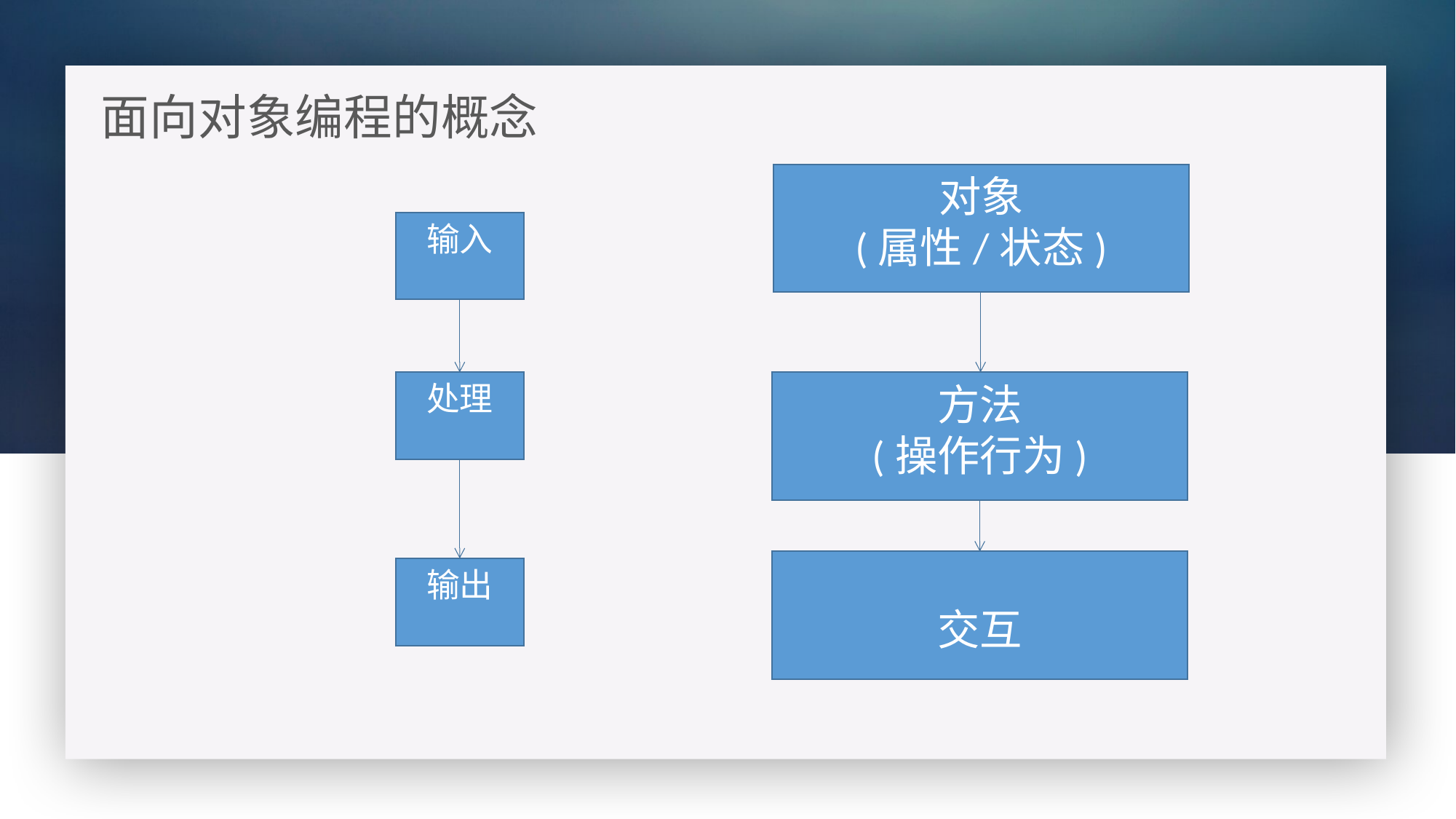

面向对象编程的概念

对象
(属性/状态)
输入
处理
方法
(操作行为)
交互
输出